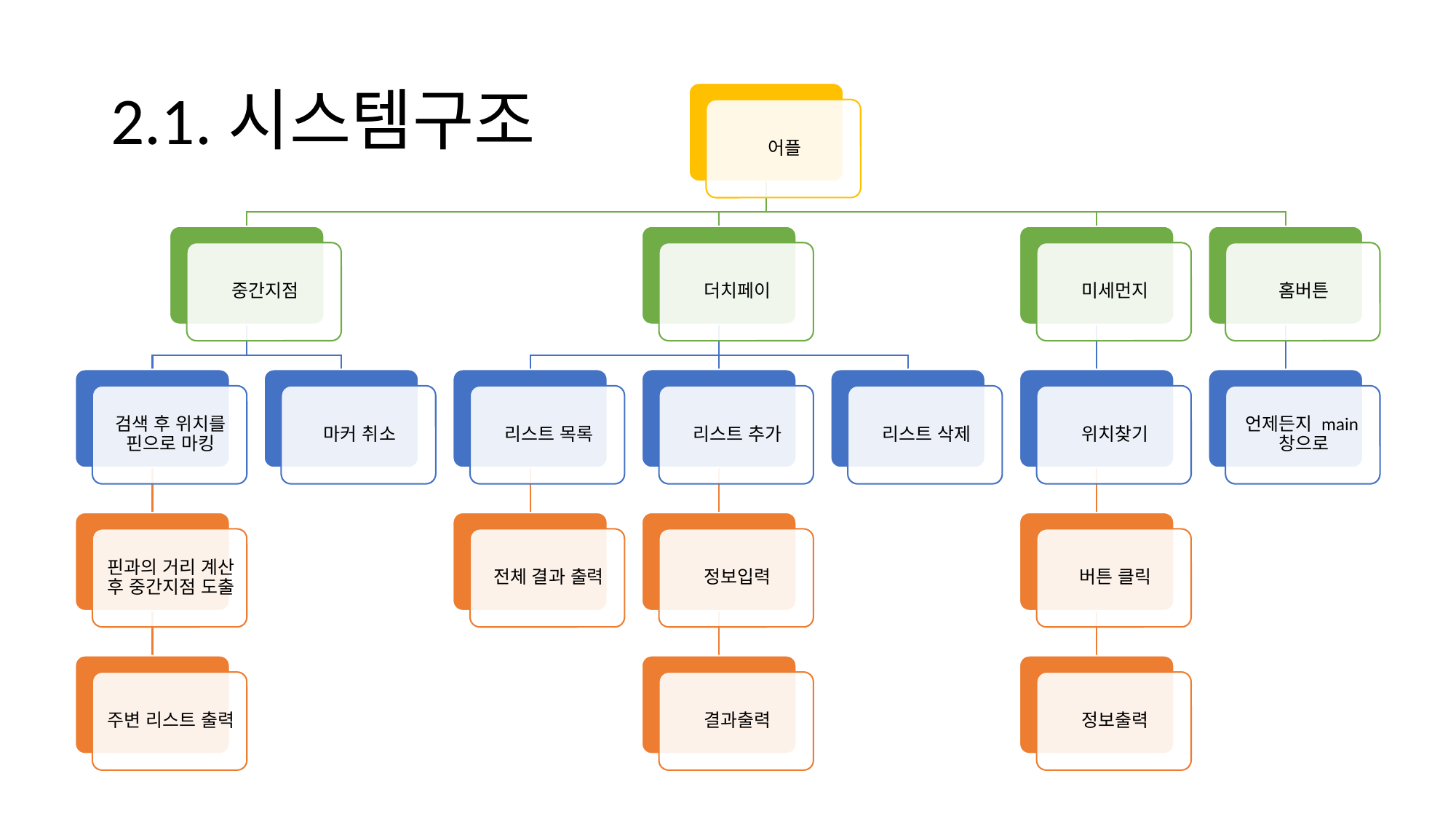

# 2.1.시스템구조
어플
중간지점
검색 후 위치를 핀으로 마킹
핀과의 거리 계산 후 중간지점 도출
주변 리스트 출력
마커 취소
더치페이
리스트 목록
전체 결과 출력
리스트 추가
정보입력
결과출력
리스트 삭제
미세먼지
위치찾기
버튼 클릭
정보출력
홈버튼
언제든지 main창으로